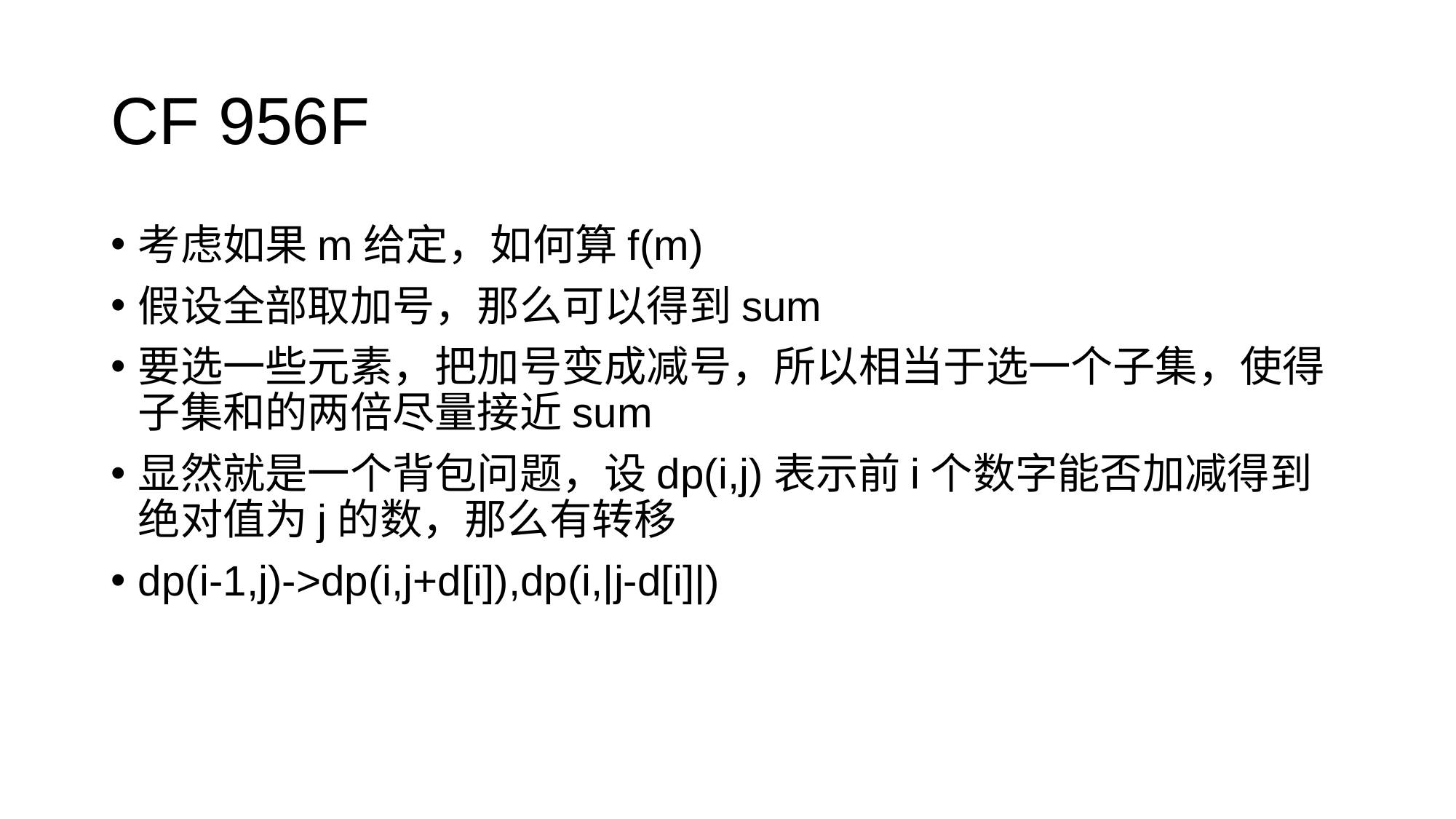

# CF 956F
考虑如果m给定，如何算f(m)
假设全部取加号，那么可以得到sum
要选一些元素，把加号变成减号，所以相当于选一个子集，使得子集和的两倍尽量接近sum
显然就是一个背包问题，设dp(i,j)表示前i个数字能否加减得到绝对值为j的数，那么有转移
dp(i-1,j)->dp(i,j+d[i]),dp(i,|j-d[i]|)